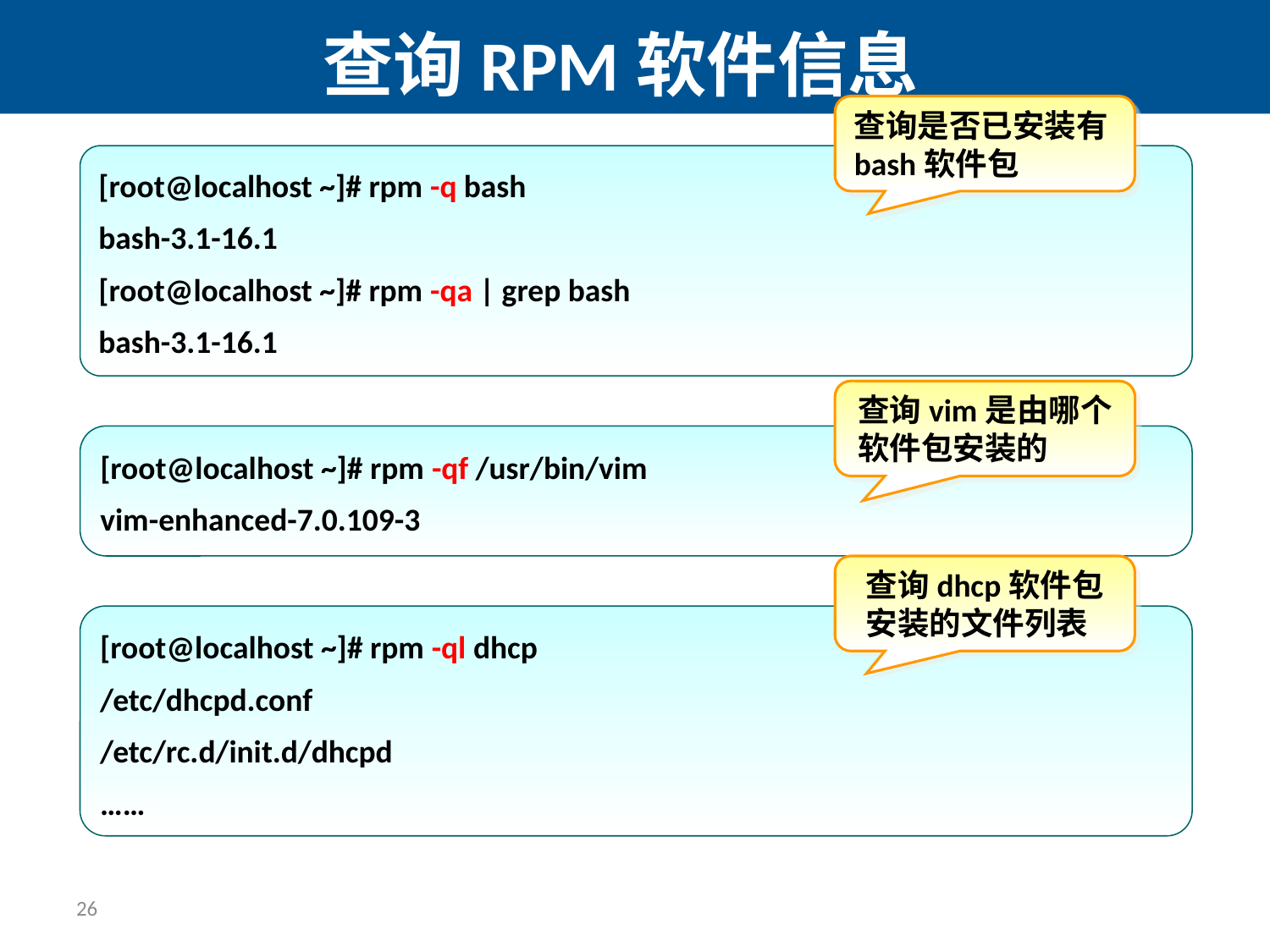

# 查询RPM软件信息
查询是否已安装有bash软件包
[root@localhost ~]# rpm -q bash
bash-3.1-16.1
[root@localhost ~]# rpm -qa | grep bash
bash-3.1-16.1
查询vim是由哪个软件包安装的
[root@localhost ~]# rpm -qf /usr/bin/vim
vim-enhanced-7.0.109-3
查询dhcp软件包安装的文件列表
[root@localhost ~]# rpm -ql dhcp
/etc/dhcpd.conf
/etc/rc.d/init.d/dhcpd
……
26